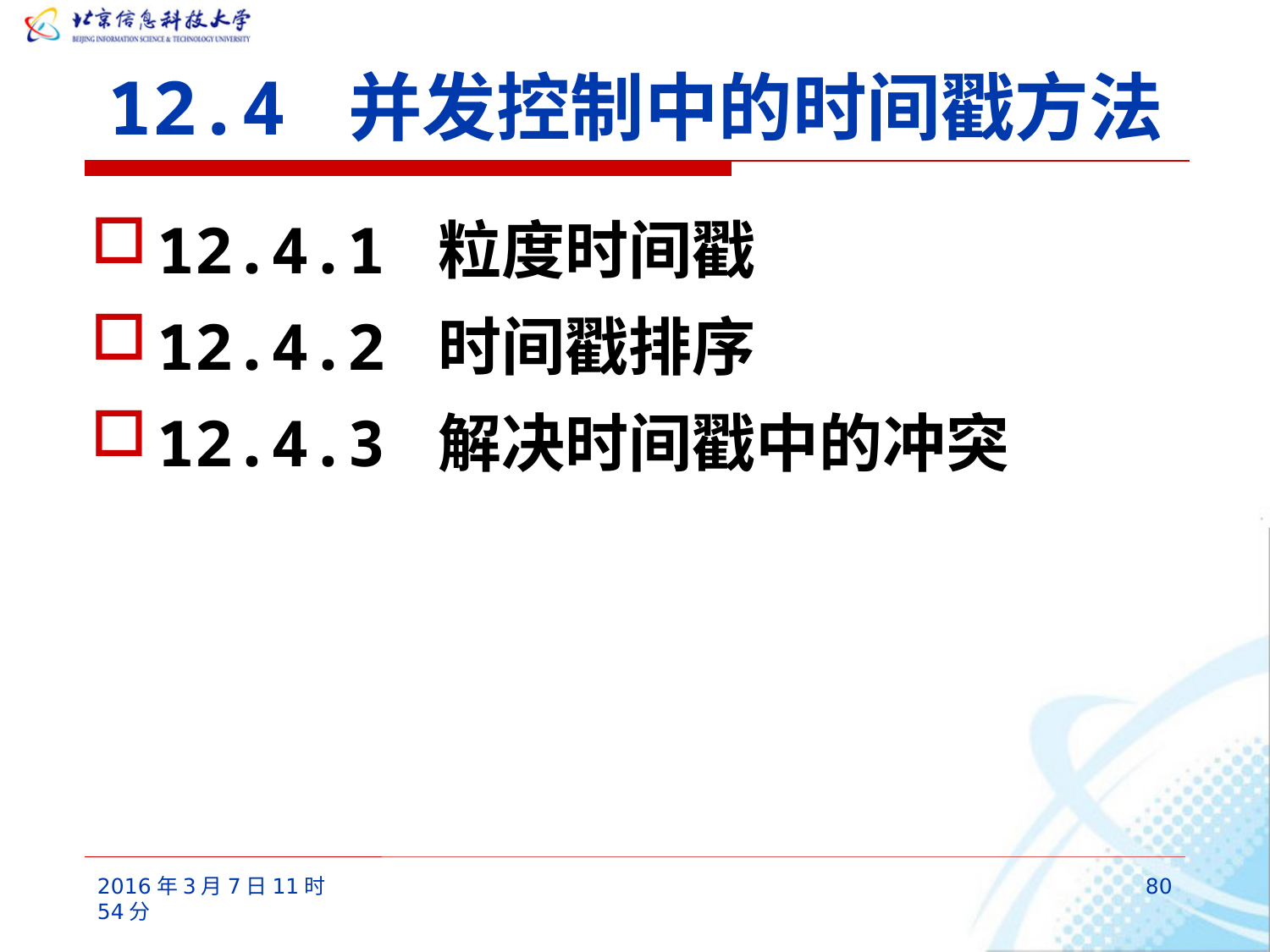

# 12.4 并发控制中的时间戳方法
12.4.1 粒度时间戳
12.4.2 时间戳排序
12.4.3 解决时间戳中的冲突
2016年3月7日11时54分
80